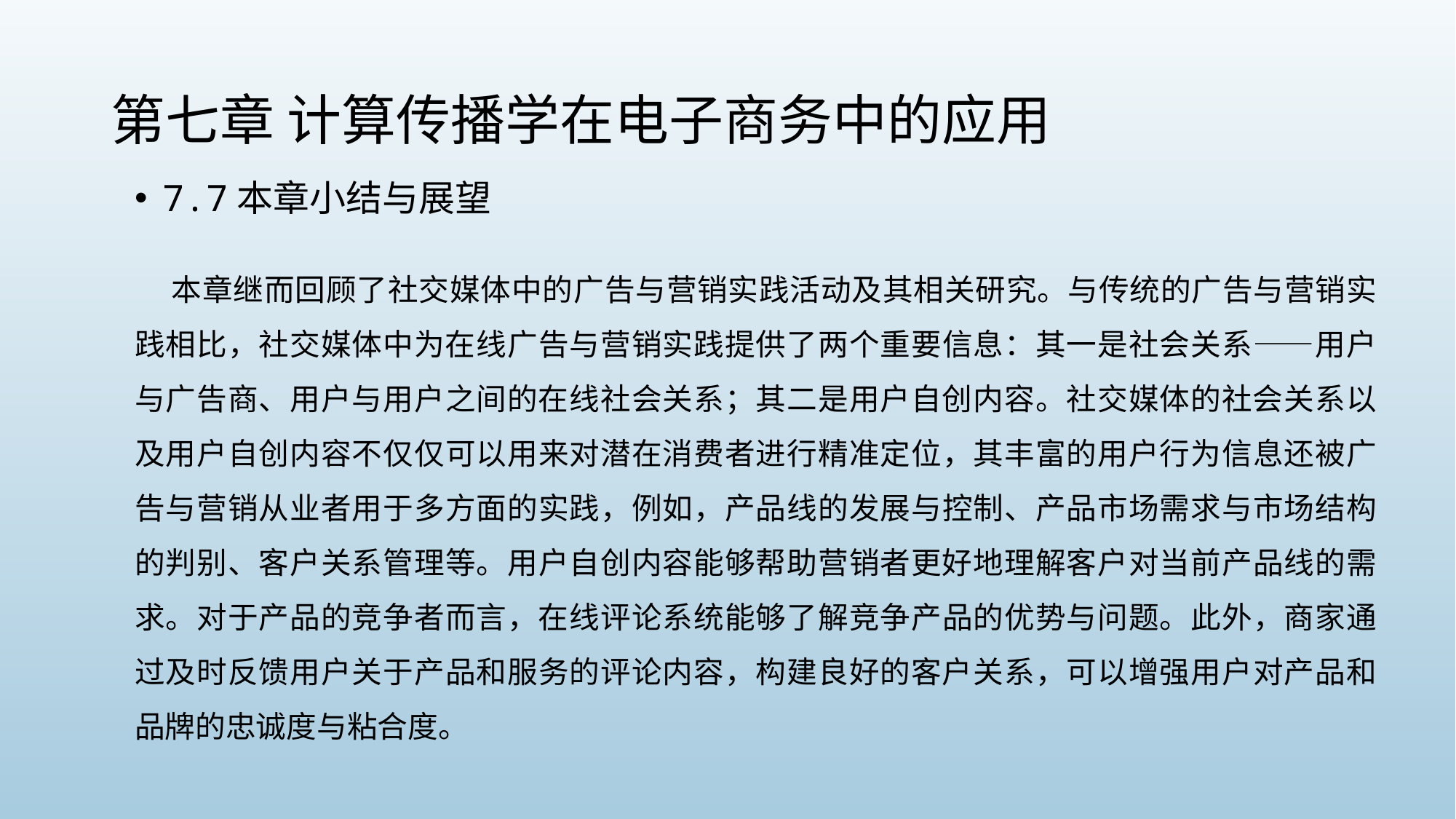

# 第七章 计算传播学在电子商务中的应用
7.7本章小结与展望
    本章继而回顾了社交媒体中的广告与营销实践活动及其相关研究。与传统的广告与营销实践相比，社交媒体中为在线广告与营销实践提供了两个重要信息：其一是社会关系——用户与广告商、用户与用户之间的在线社会关系；其二是用户自创内容。社交媒体的社会关系以及用户自创内容不仅仅可以用来对潜在消费者进行精准定位，其丰富的用户行为信息还被广告与营销从业者用于多方面的实践，例如，产品线的发展与控制、产品市场需求与市场结构的判别、客户关系管理等。用户自创内容能够帮助营销者更好地理解客户对当前产品线的需求。对于产品的竞争者而言，在线评论系统能够了解竞争产品的优势与问题。此外，商家通过及时反馈用户关于产品和服务的评论内容，构建良好的客户关系，可以增强用户对产品和品牌的忠诚度与粘合度。